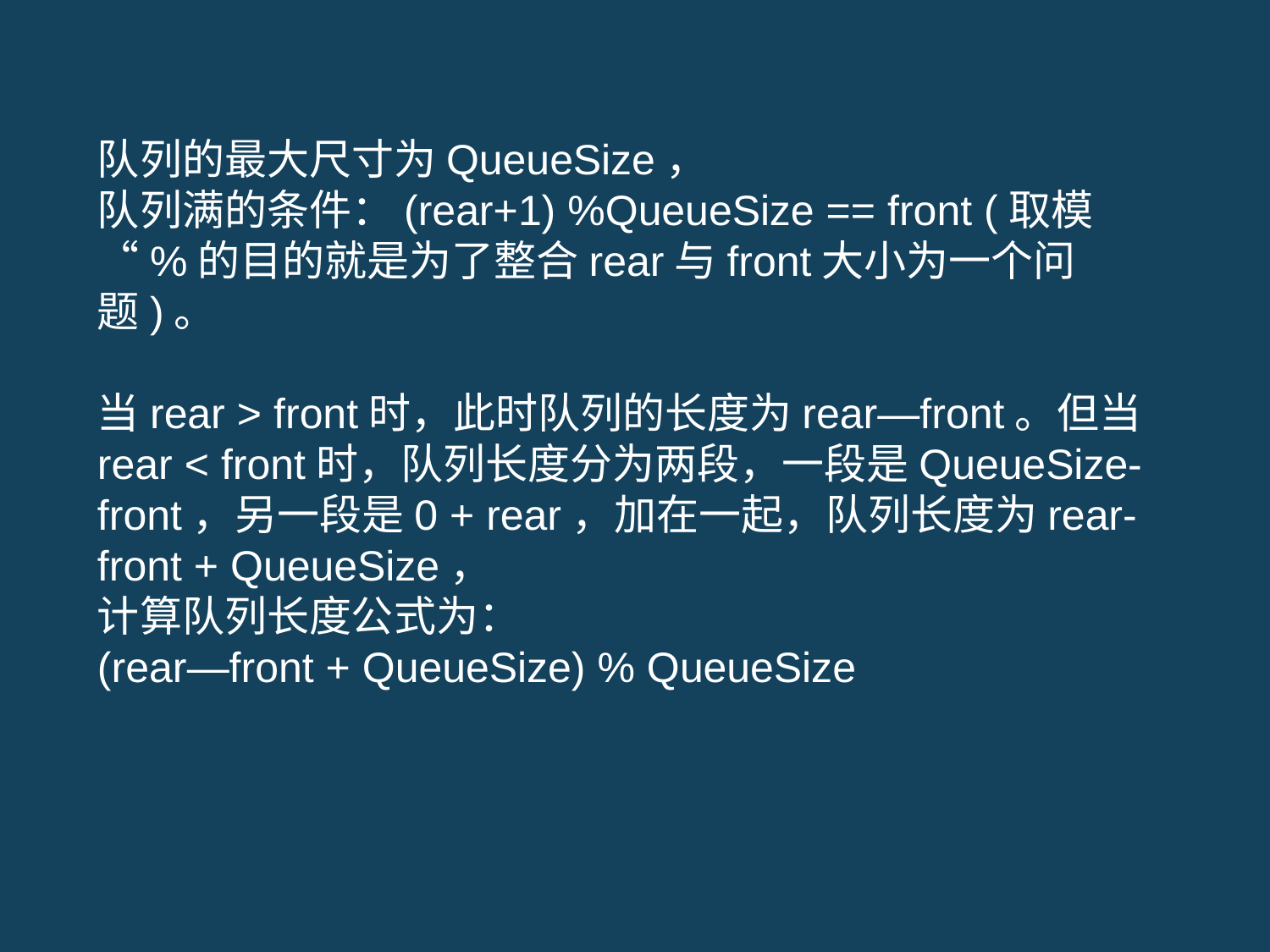

队列的最大尺寸为QueueSize，
队列满的条件：(rear+1) %QueueSize == front (取模“%的目的就是为了整合rear与front大小为一个问题)。

当rear > front时，此时队列的长度为rear—front。但当rear < front时，队列长度分为两段，一段是QueueSize-front，另一段是0 + rear，加在一起，队列长度为rear-front + QueueSize，
计算队列长度公式为：
(rear—front + QueueSize) % QueueSize